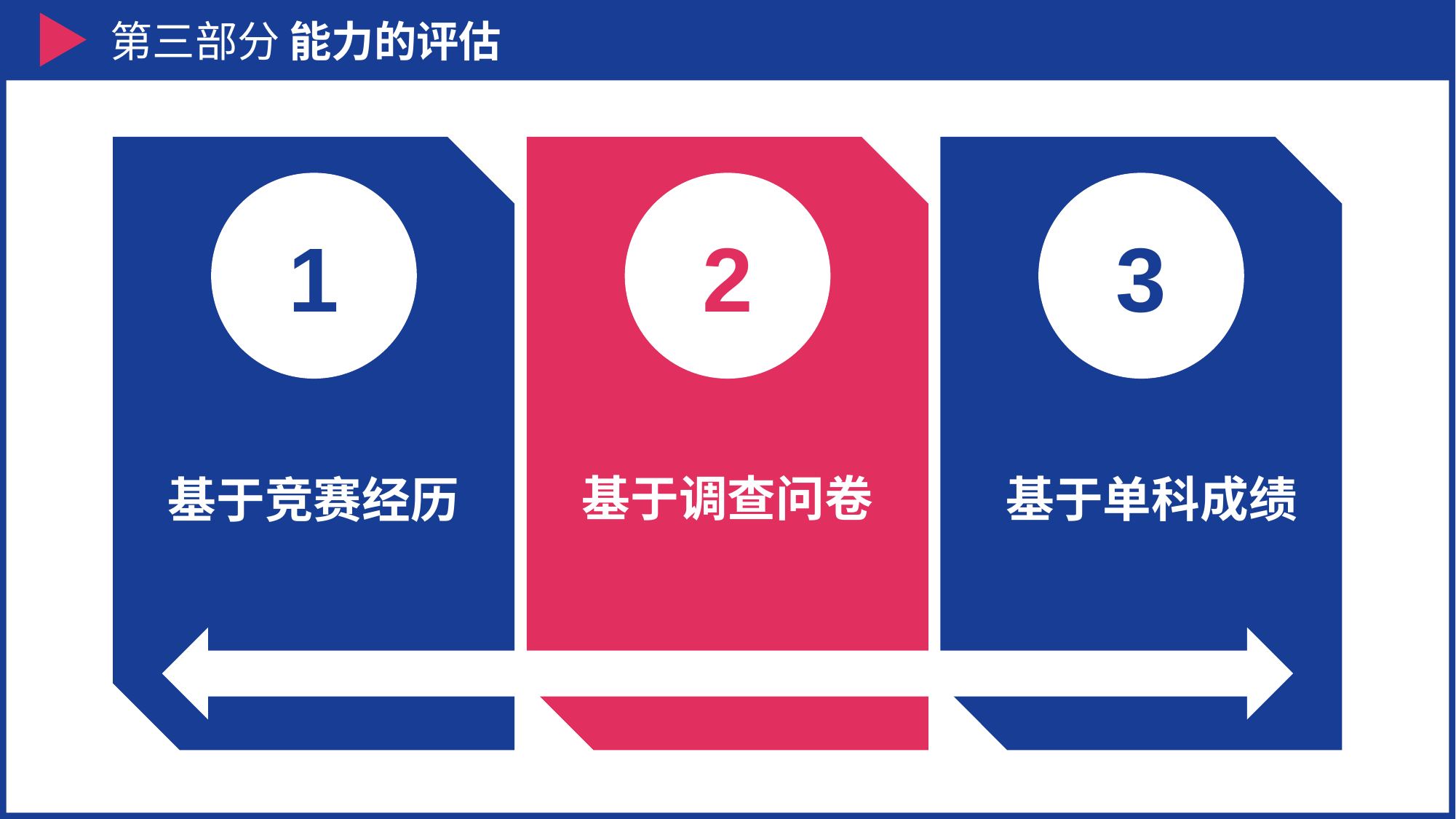

第三部分 能力的评估

1
2
3
基于调查问卷
基于单科成绩
基于竞赛经历